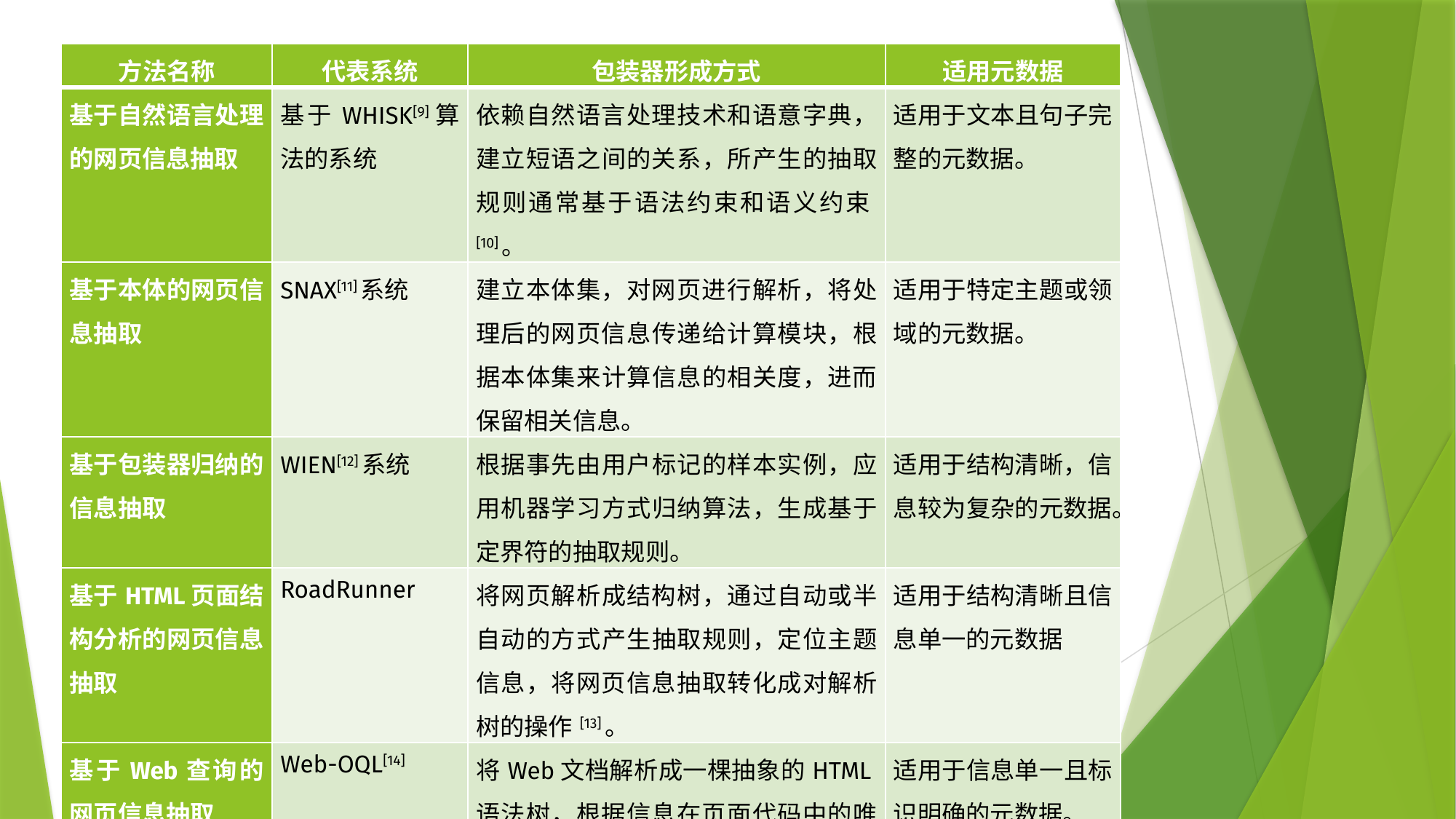

| 方法名称 | 代表系统 | 包装器形成方式 | 适用元数据 |
| --- | --- | --- | --- |
| 基于自然语言处理的网页信息抽取 | 基于WHISK[9]算法的系统 | 依赖自然语言处理技术和语意字典，建立短语之间的关系，所产生的抽取规则通常基于语法约束和语义约束[10]。 | 适用于文本且句子完整的元数据。 |
| 基于本体的网页信息抽取 | SNAX[11]系统 | 建立本体集，对网页进行解析，将处理后的网页信息传递给计算模块，根据本体集来计算信息的相关度，进而保留相关信息。 | 适用于特定主题或领域的元数据。 |
| 基于包装器归纳的信息抽取 | WIEN[12]系统 | 根据事先由用户标记的样本实例，应用机器学习方式归纳算法，生成基于定界符的抽取规则。 | 适用于结构清晰，信息较为复杂的元数据。 |
| 基于HTML页面结构分析的网页信息抽取 | RoadRunner | 将网页解析成结构树，通过自动或半自动的方式产生抽取规则，定位主题信息，将网页信息抽取转化成对解析树的操作[13]。 | 适用于结构清晰且信息单一的元数据 |
| 基于Web查询的网页信息抽取 | Web-OQL[14] | 将Web文档解析成一棵抽象的HTML语法树，根据信息在页面代码中的唯一的标记，写出合适的类似于SQL语句的Web查询语言对语法树进行查询。 | 适用于信息单一且标识明确的元数据。 |
#